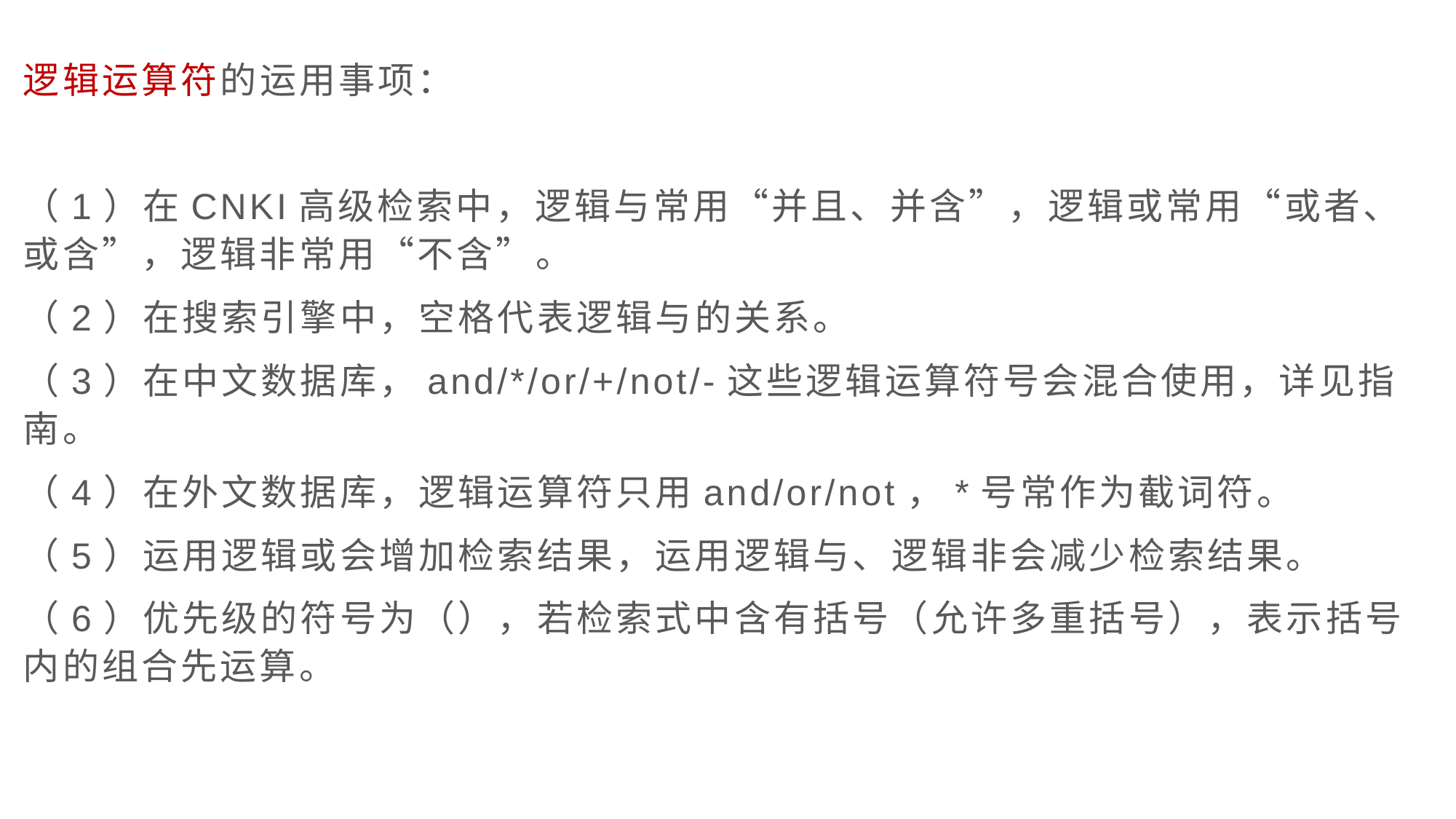

逻辑运算符的运用事项：

（1）在CNKI高级检索中，逻辑与常用“并且、并含”，逻辑或常用“或者、或含”，逻辑非常用“不含”。
（2）在搜索引擎中，空格代表逻辑与的关系。
（3）在中文数据库，and/*/or/+/not/-这些逻辑运算符号会混合使用，详见指南。
（4）在外文数据库，逻辑运算符只用and/or/not，*号常作为截词符。
（5）运用逻辑或会增加检索结果，运用逻辑与、逻辑非会减少检索结果。
（6）优先级的符号为（），若检索式中含有括号（允许多重括号），表示括号内的组合先运算。